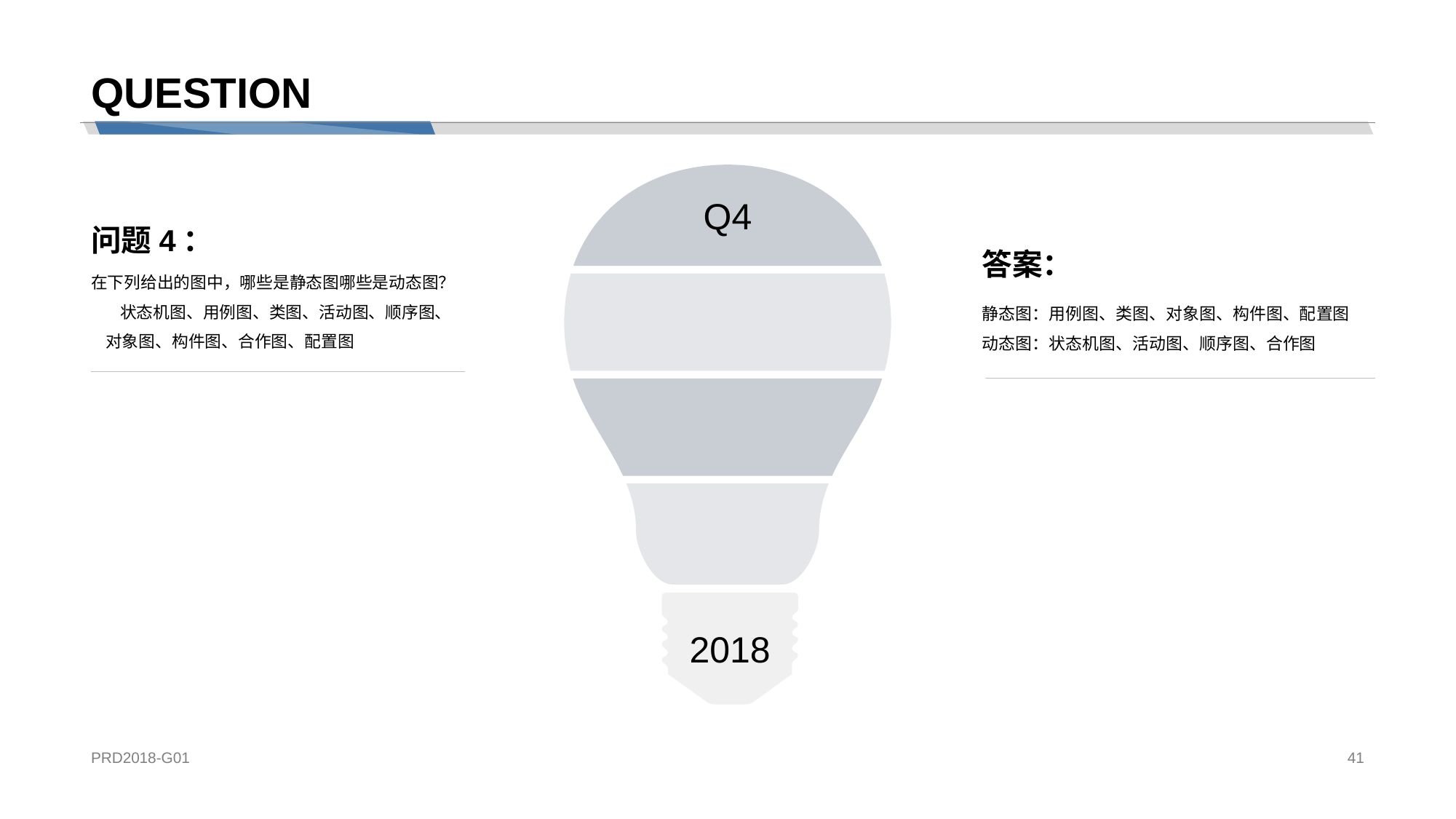

# QUESTION
Q4
问题4：
在下列给出的图中，哪些是静态图哪些是动态图？
       状态机图、用例图、类图、活动图、顺序图、     对象图、构件图、合作图、配置图
答案：
静态图：用例图、类图、对象图、构件图、配置图
动态图：状态机图、活动图、顺序图、合作图

2018
PRD2018-G01
41